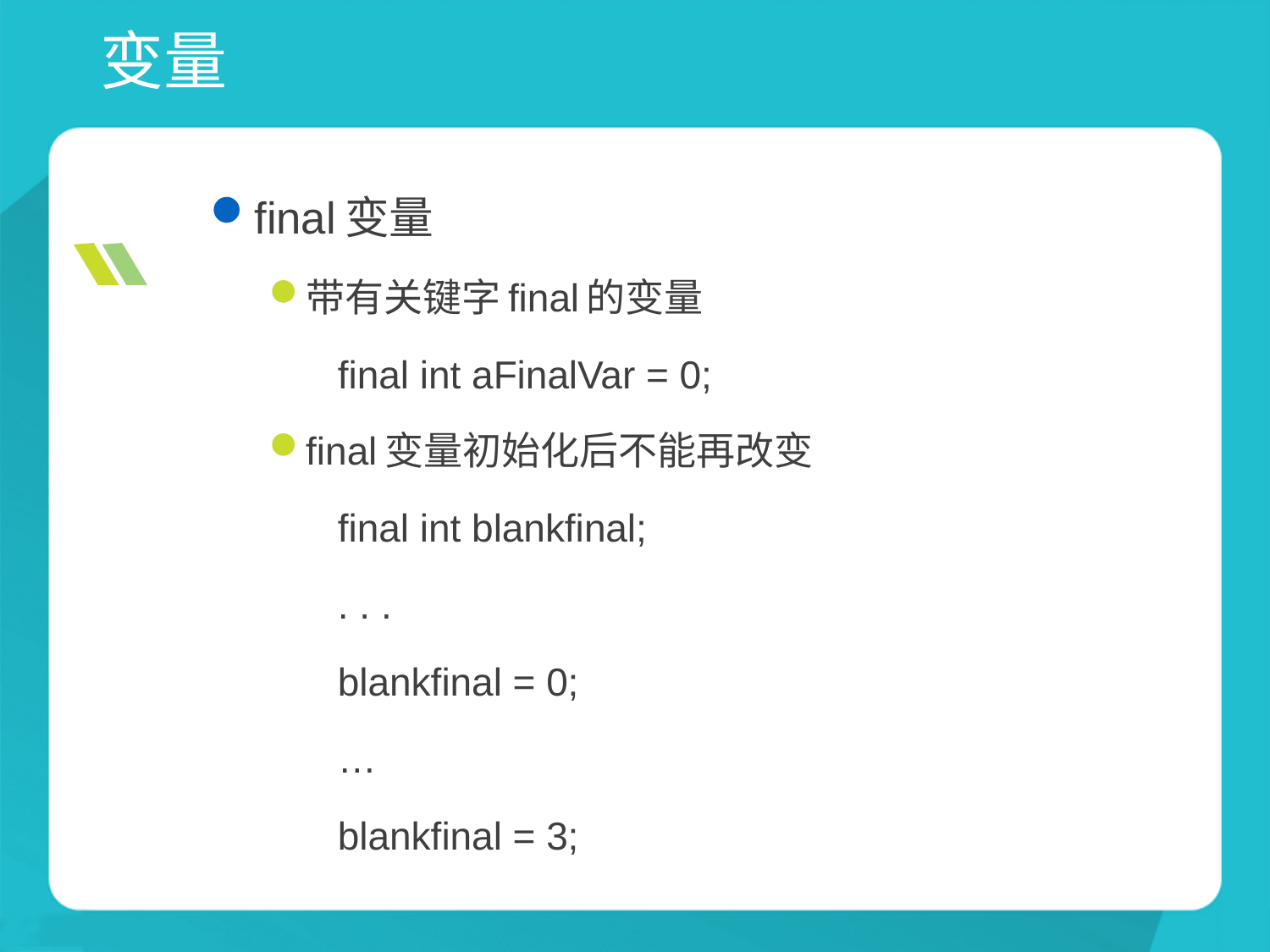

# 变量
final变量
带有关键字final的变量
	final int aFinalVar = 0;
final变量初始化后不能再改变
	final int blankfinal;
	. . .
	blankfinal = 0;
	…
	blankfinal = 3;